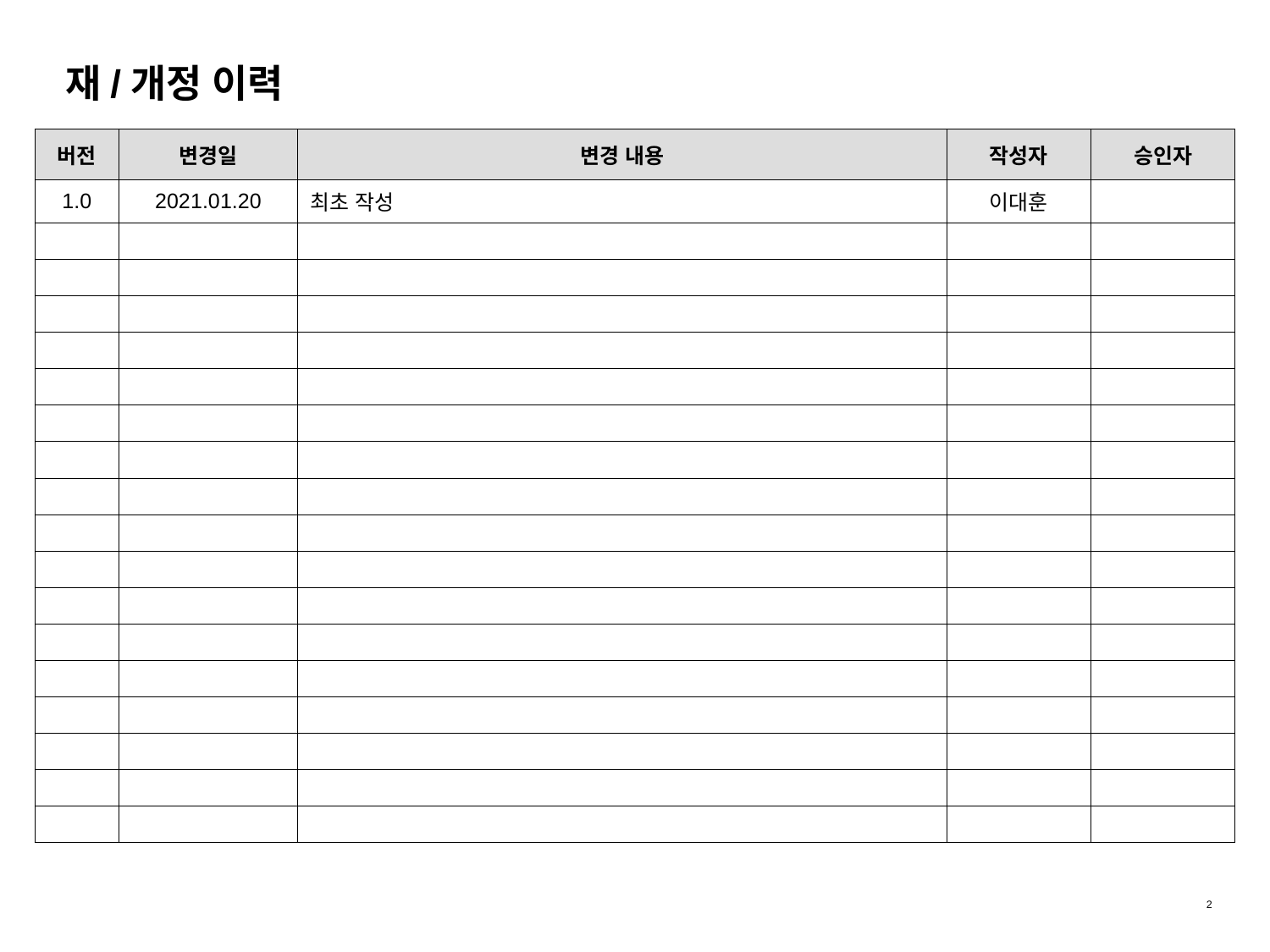

# 재/개정 이력
| 버전 | 변경일 | 변경 내용 | 작성자 | 승인자 |
| --- | --- | --- | --- | --- |
| 1.0 | 2021.01.20 | 최초 작성 | 이대훈 |  |
|  |  |  |  |  |
|  |  |  |  |  |
|  |  |  |  |  |
|  |  |  |  |  |
|  |  |  |  |  |
|  |  |  |  |  |
|  |  |  |  |  |
|  |  |  |  |  |
|  |  |  |  |  |
|  |  |  |  |  |
|  |  |  |  |  |
|  |  |  |  |  |
|  |  |  |  |  |
|  |  |  |  |  |
|  |  |  |  |  |
|  |  |  |  |  |
|  |  |  |  |  |